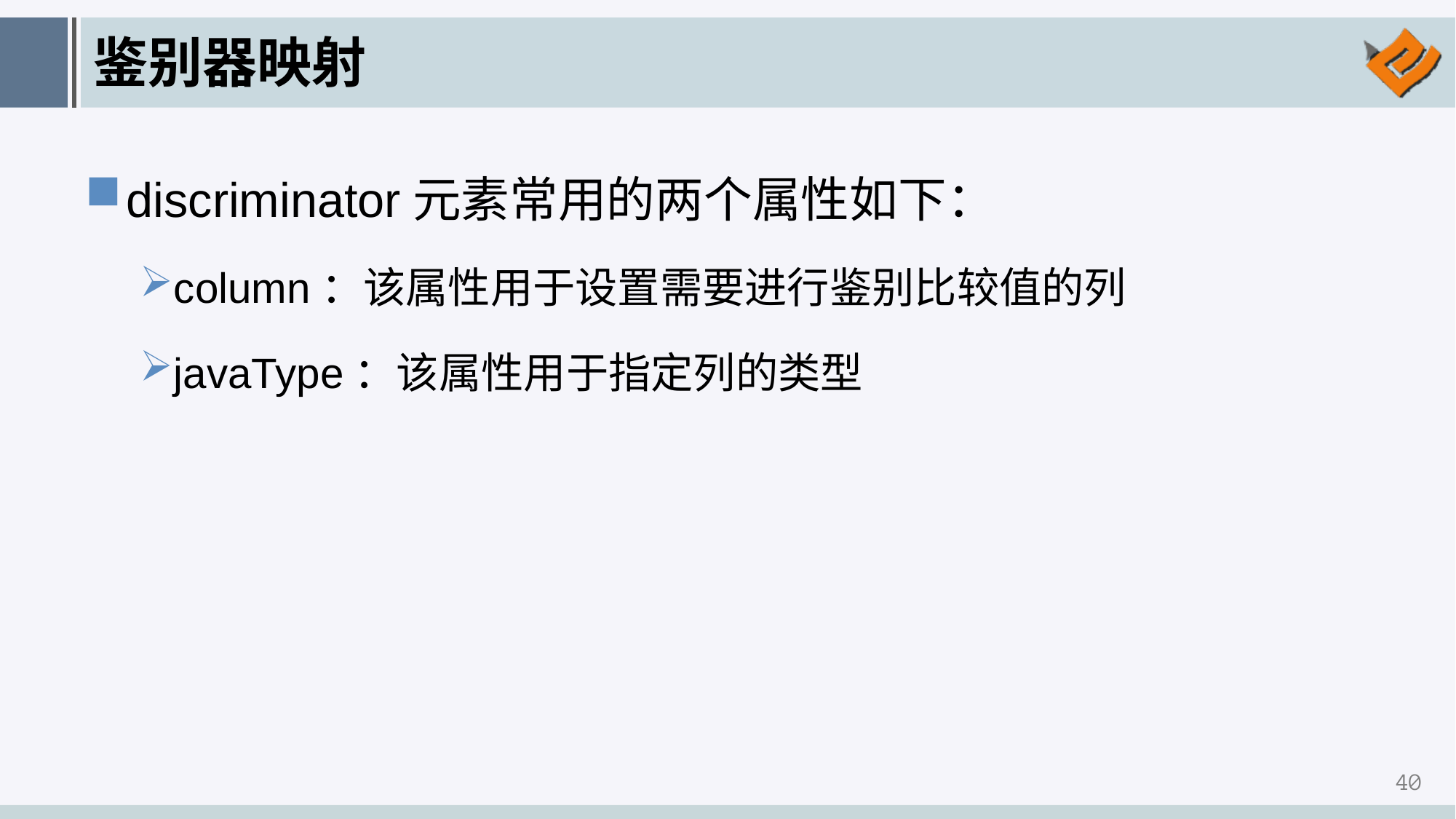

# 鉴别器映射
discriminator元素常用的两个属性如下：
column：该属性用于设置需要进行鉴别比较值的列
javaType：该属性用于指定列的类型